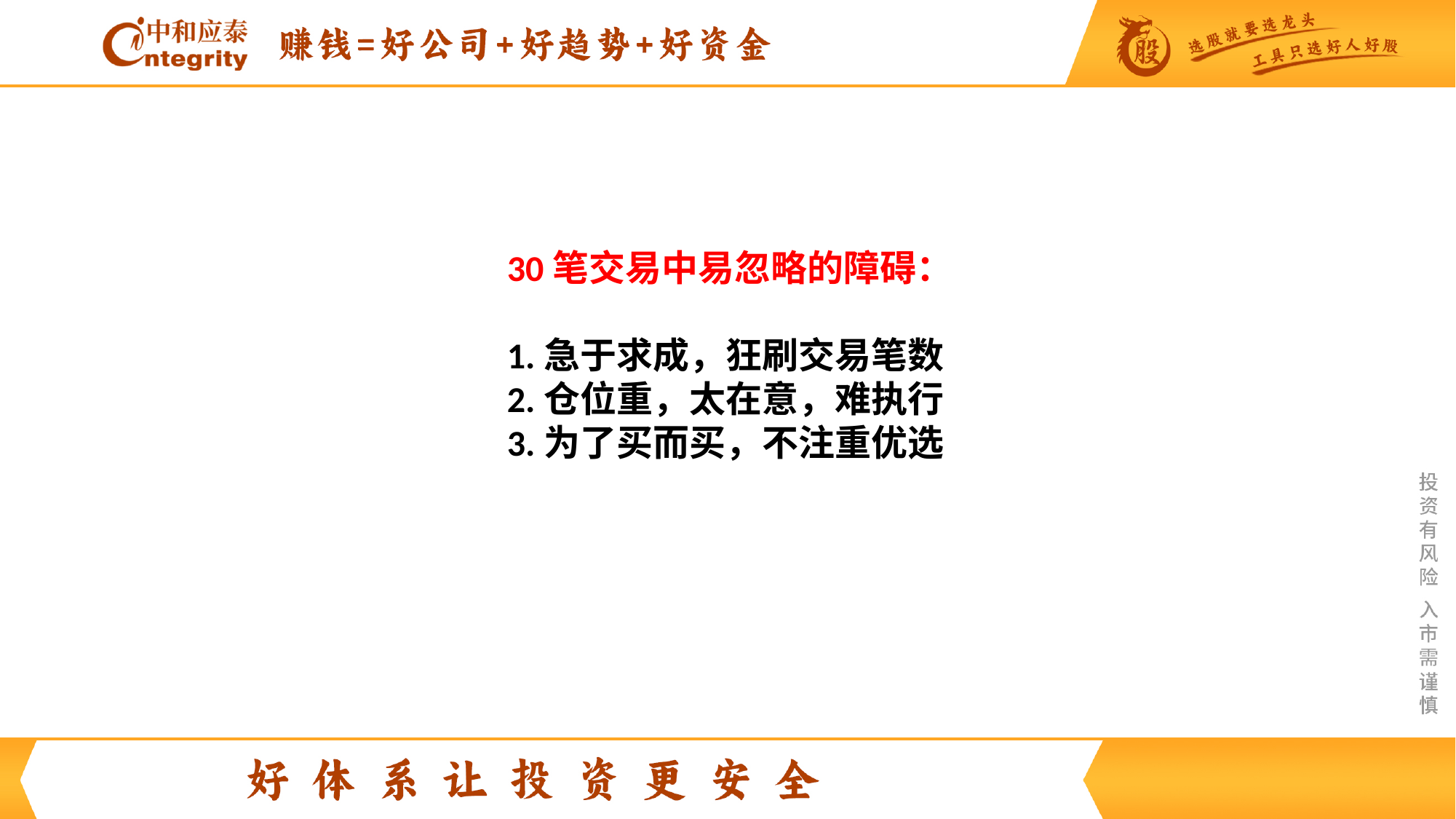

30笔交易中易忽略的障碍：

1.急于求成，狂刷交易笔数
2.仓位重，太在意，难执行
3.为了买而买，不注重优选
9